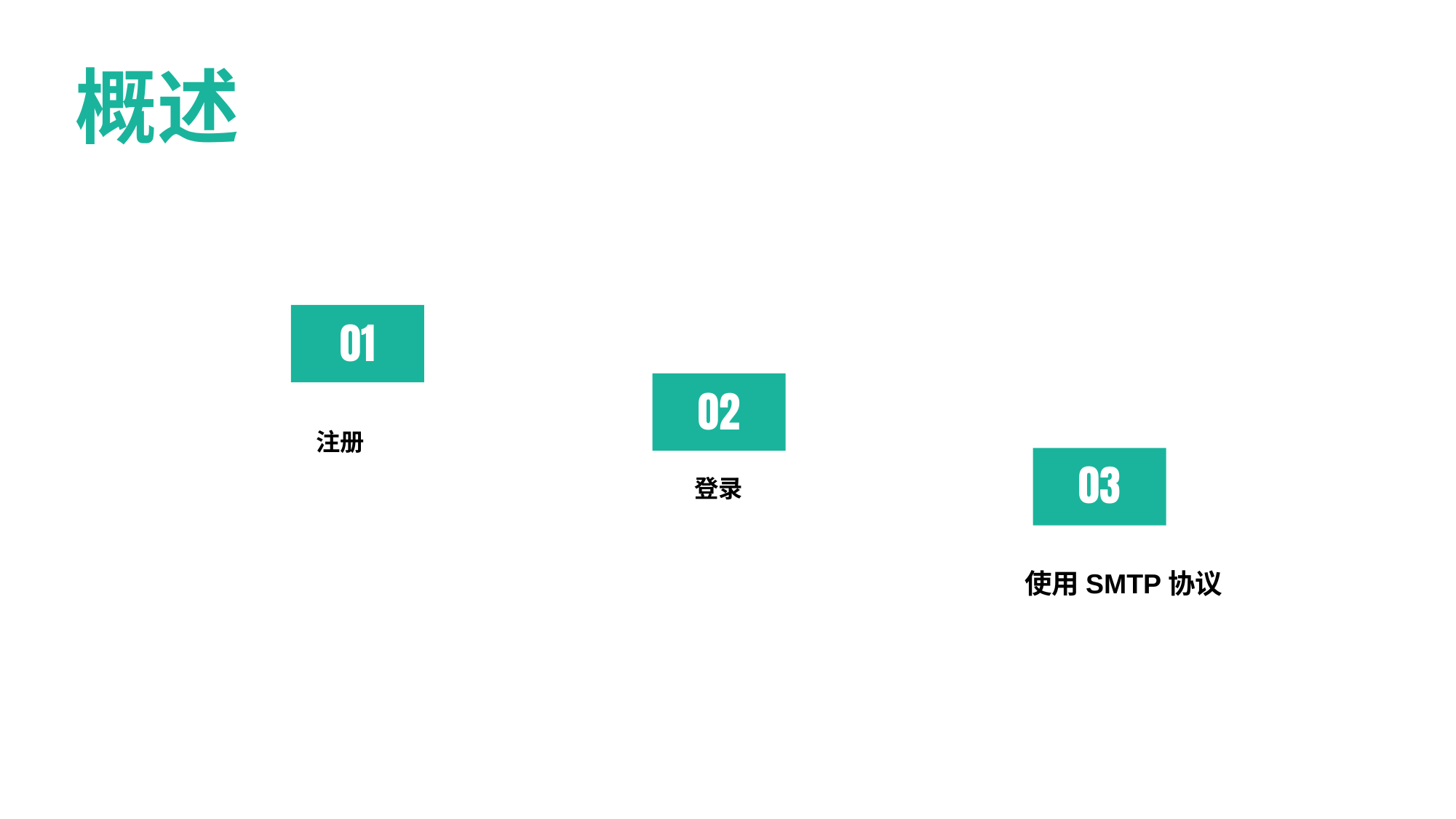

概述
01
02
注册
03
登录
使用SMTP协议